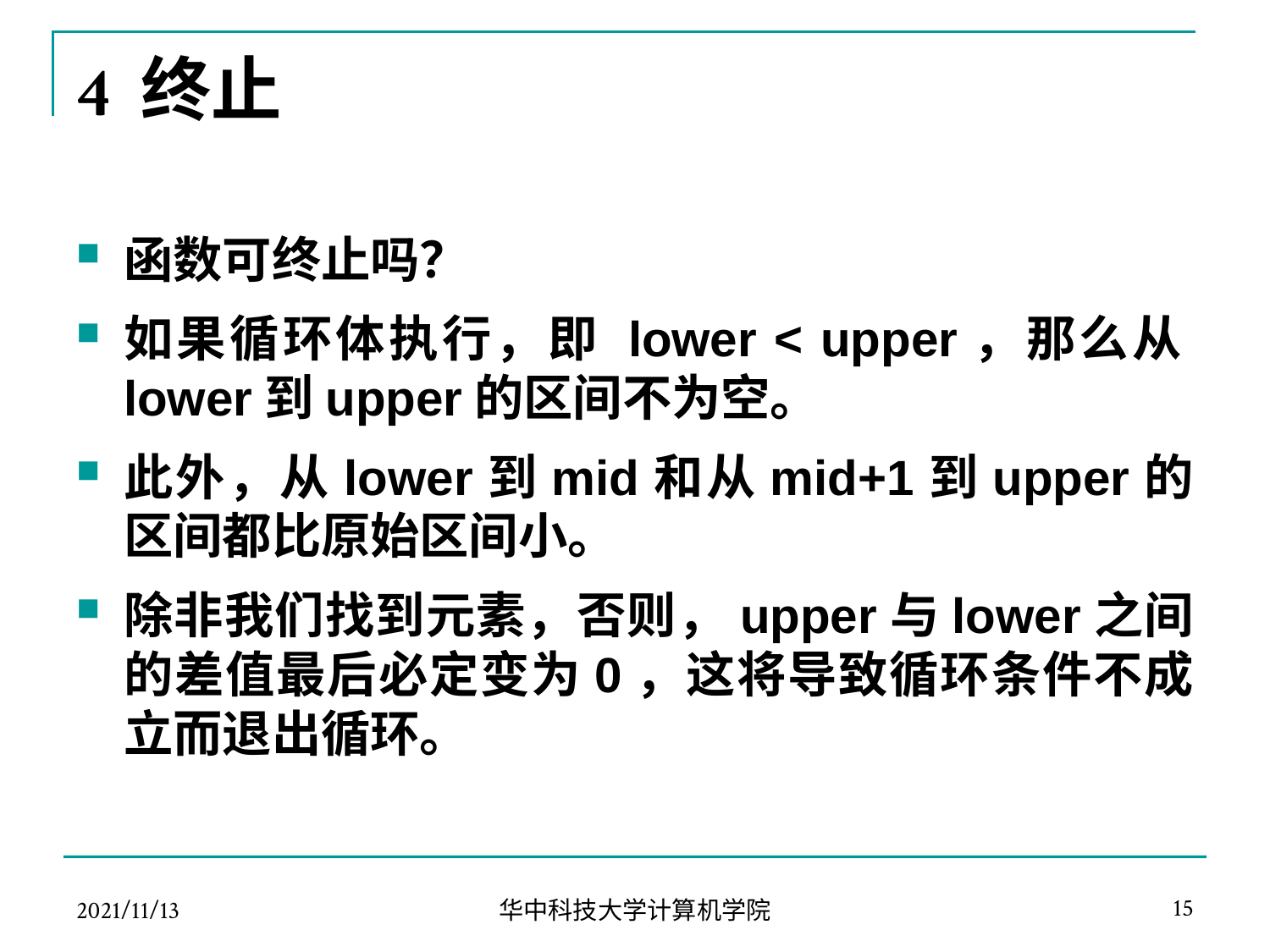

# 4 终止
函数可终止吗？
如果循环体执行，即 lower < upper，那么从lower到upper的区间不为空。
此外，从lower到mid和从mid+1到upper的区间都比原始区间小。
除非我们找到元素，否则，upper与lower之间的差值最后必定变为0，这将导致循环条件不成立而退出循环。
2021/11/13
15
华中科技大学计算机学院